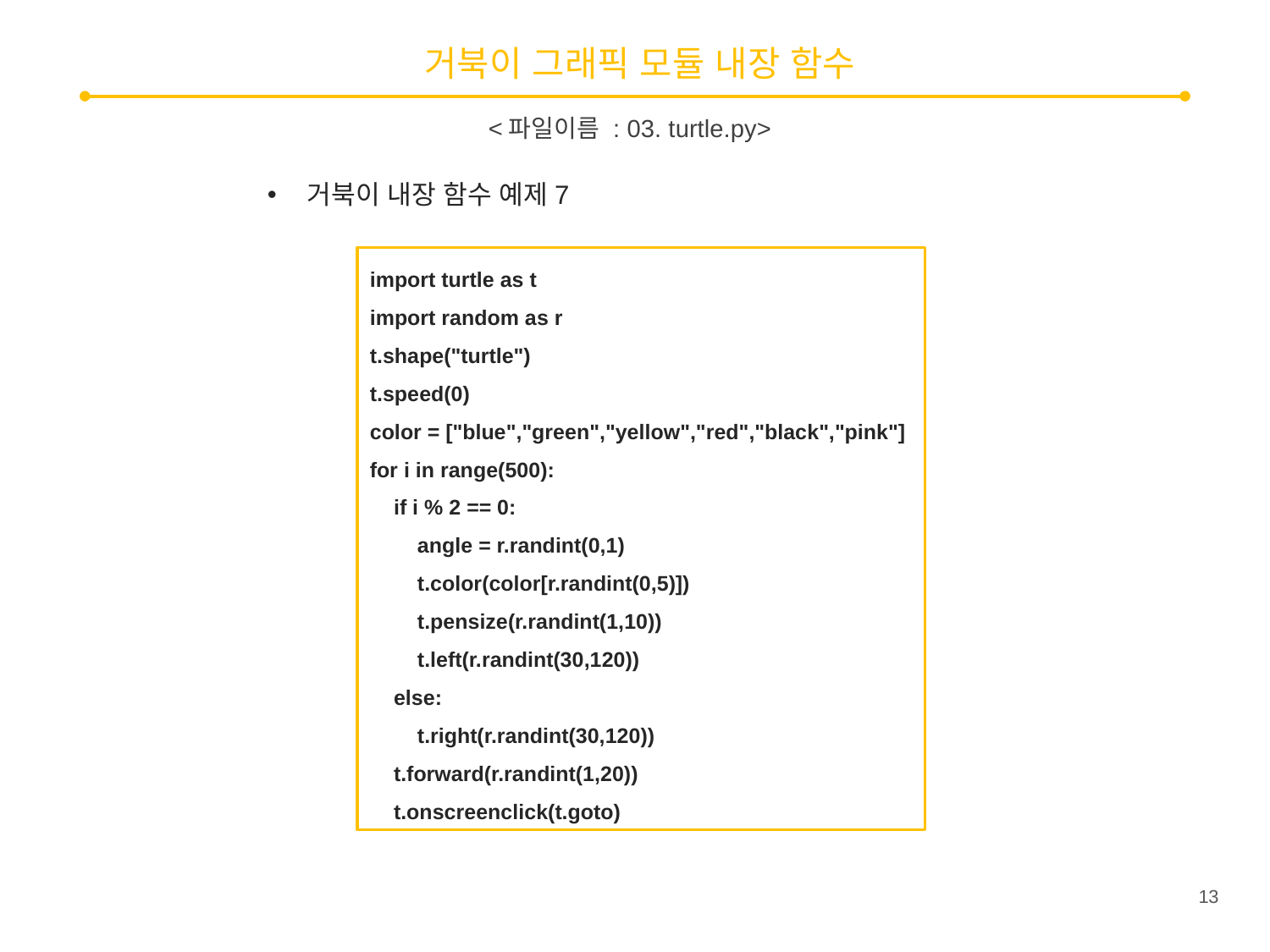

# 거북이 그래픽 모듈 내장 함수
<파일이름 : 03. turtle.py>
거북이 내장 함수 예제7
import turtle as t
import random as r
t.shape("turtle")
t.speed(0)
color = ["blue","green","yellow","red","black","pink"]
for i in range(500):
    if i % 2 == 0:
        angle = r.randint(0,1)
        t.color(color[r.randint(0,5)])
        t.pensize(r.randint(1,10))
        t.left(r.randint(30,120))
    else:
        t.right(r.randint(30,120))
    t.forward(r.randint(1,20))
    t.onscreenclick(t.goto)